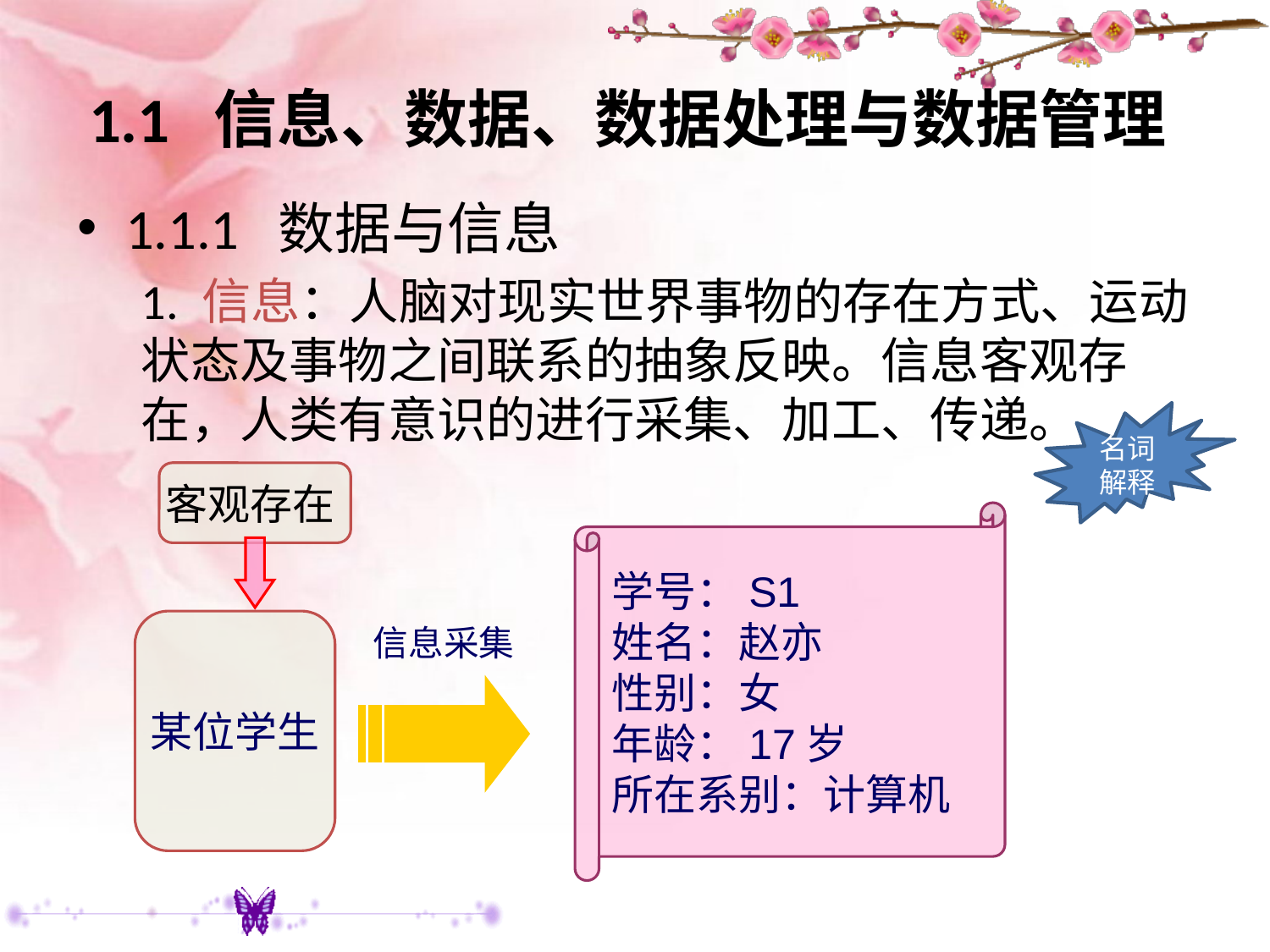

# 1.1  信息、数据、数据处理与数据管理
1.1.1  数据与信息
1. 信息：人脑对现实世界事物的存在方式、运动状态及事物之间联系的抽象反映。信息客观存在，人类有意识的进行采集、加工、传递。
名词解释
客观存在
学号：S1
姓名：赵亦
性别：女
年龄：17岁
所在系别：计算机

某位学生
信息采集